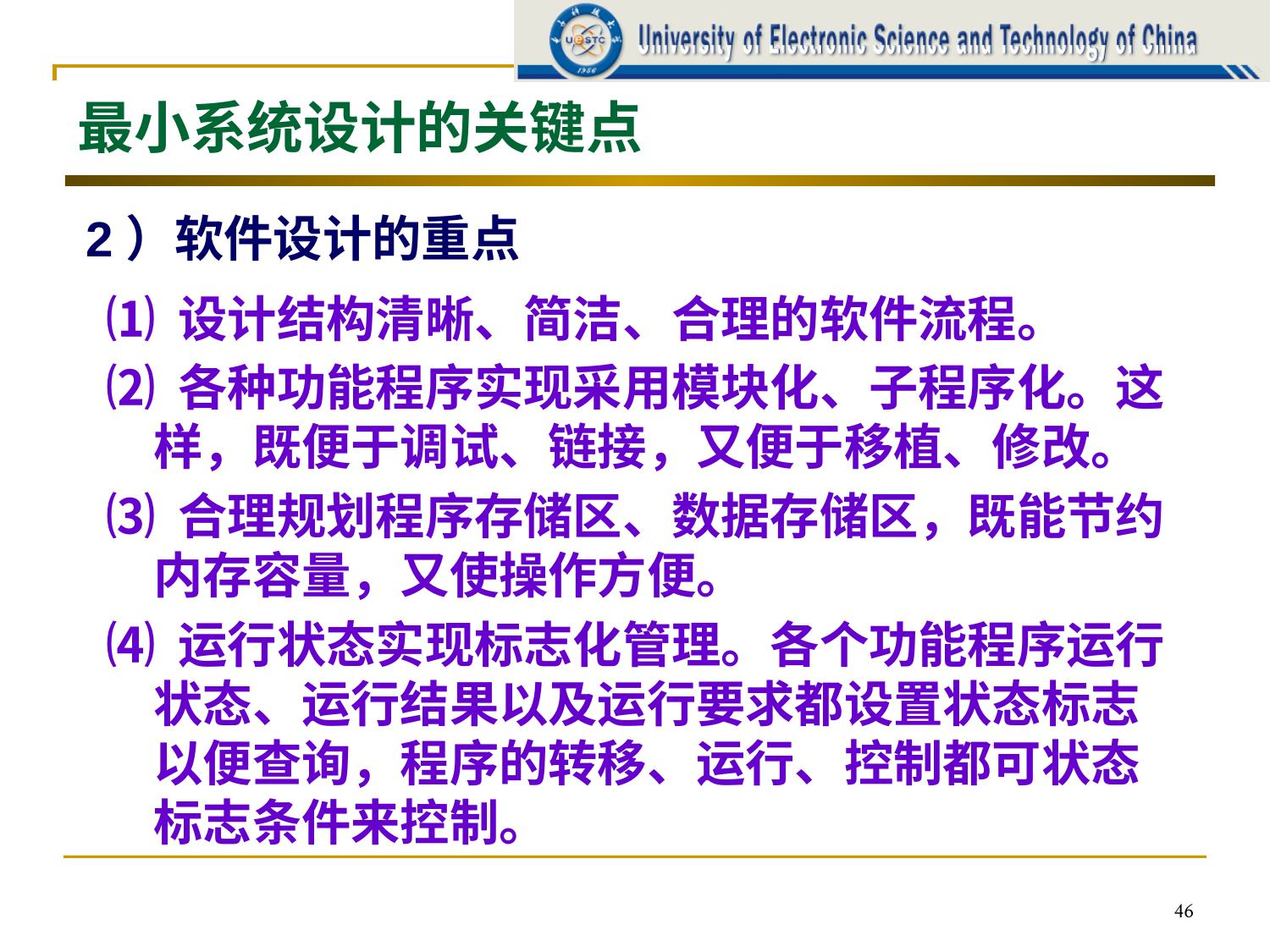

# 最小系统设计的关键点
2）软件设计的重点
⑴ 设计结构清晰、简洁、合理的软件流程。
⑵ 各种功能程序实现采用模块化、子程序化。这样，既便于调试、链接，又便于移植、修改。
⑶ 合理规划程序存储区、数据存储区，既能节约内存容量，又使操作方便。
⑷ 运行状态实现标志化管理。各个功能程序运行状态、运行结果以及运行要求都设置状态标志以便查询，程序的转移、运行、控制都可状态标志条件来控制。
46